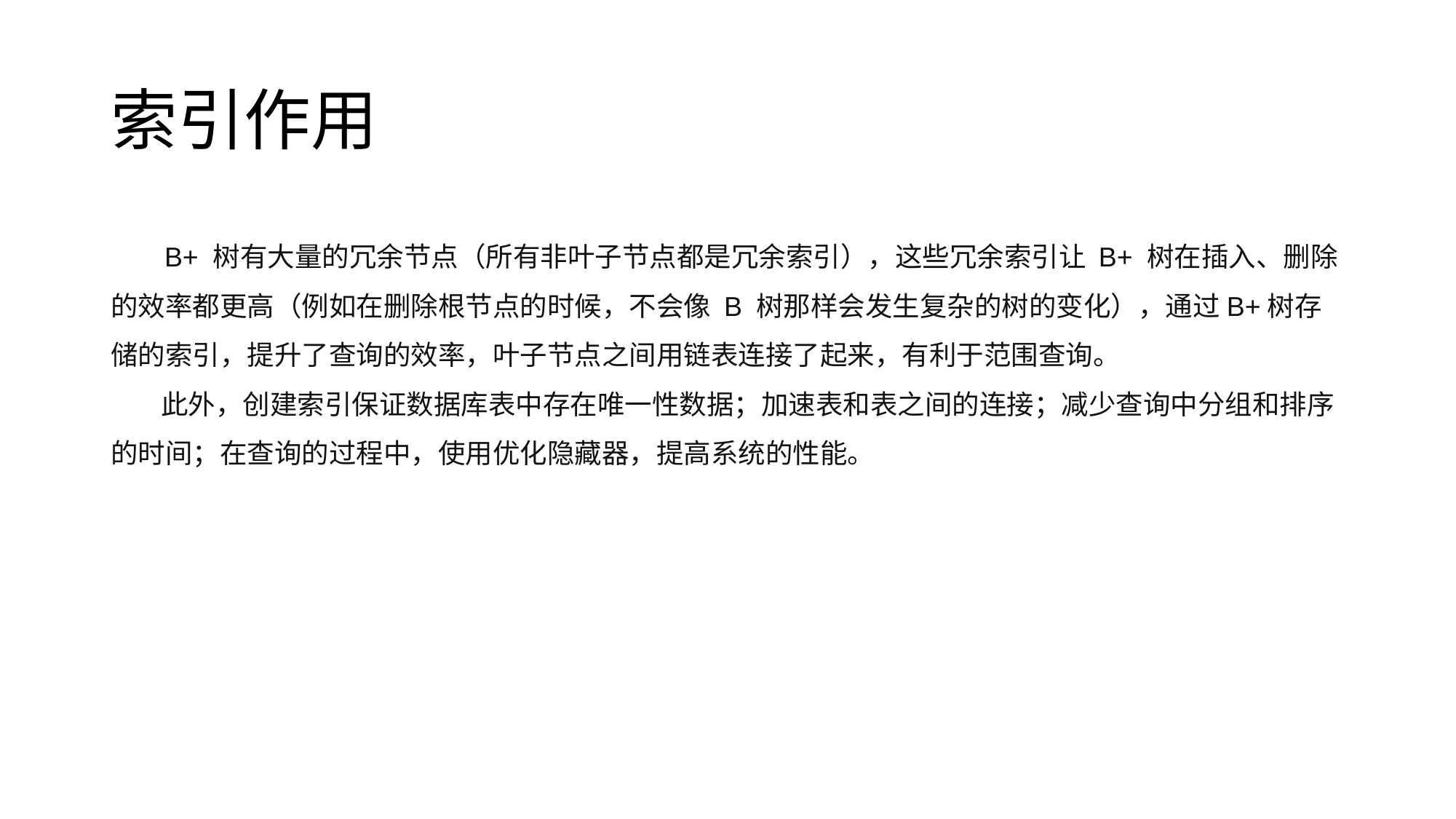

# 索引作用
       B+ 树有大量的冗余节点（所有非叶子节点都是冗余索引），这些冗余索引让 B+ 树在插入、删除的效率都更高（例如在删除根节点的时候，不会像 B 树那样会发生复杂的树的变化），通过B+树存储的索引，提升了查询的效率，叶子节点之间用链表连接了起来，有利于范围查询。
       此外，创建索引保证数据库表中存在唯一性数据；加速表和表之间的连接；减少查询中分组和排序的时间；在查询的过程中，使用优化隐藏器，提高系统的性能。